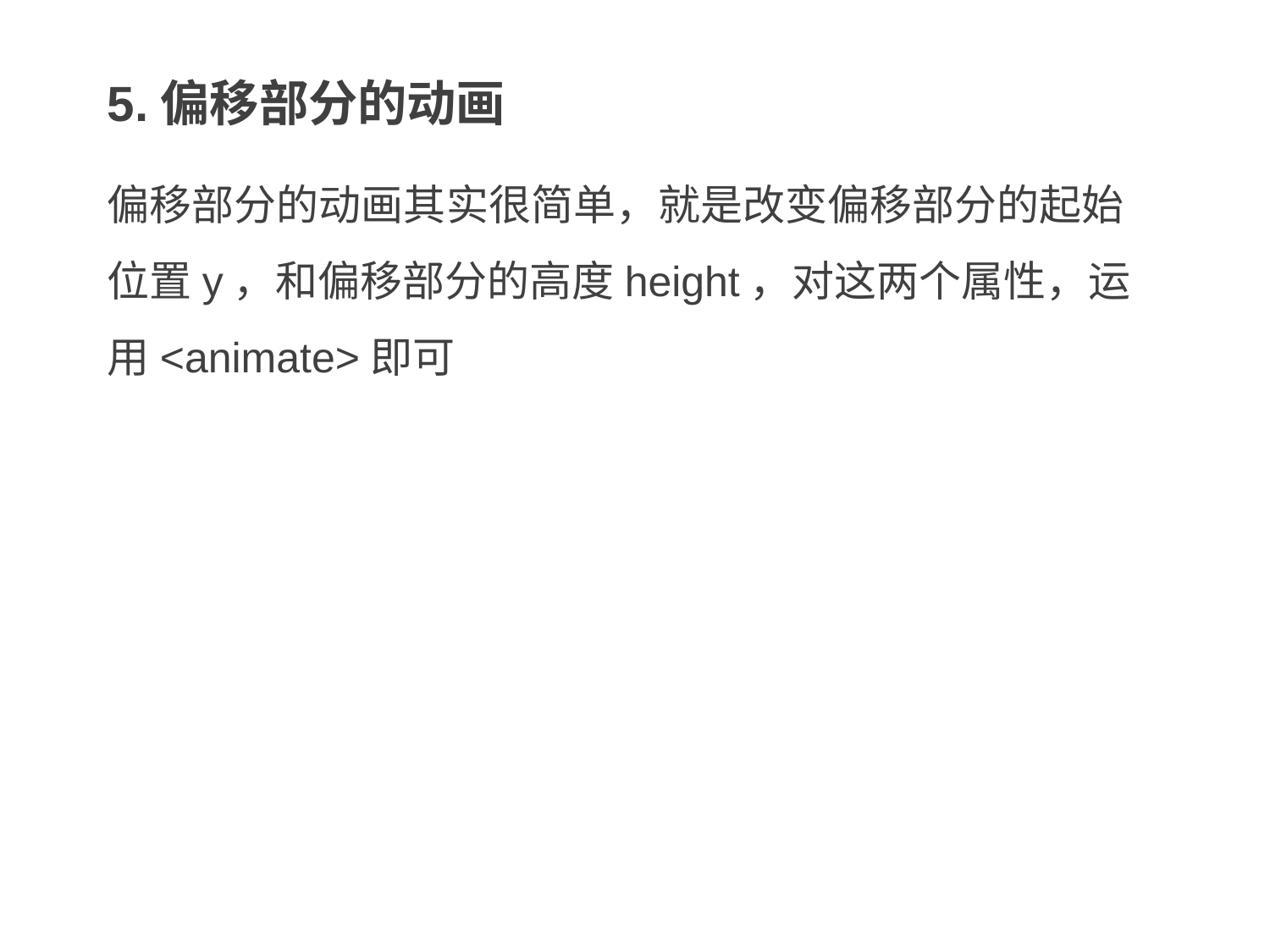

5.偏移部分的动画
偏移部分的动画其实很简单，就是改变偏移部分的起始位置y，和偏移部分的高度height，对这两个属性，运用<animate>即可